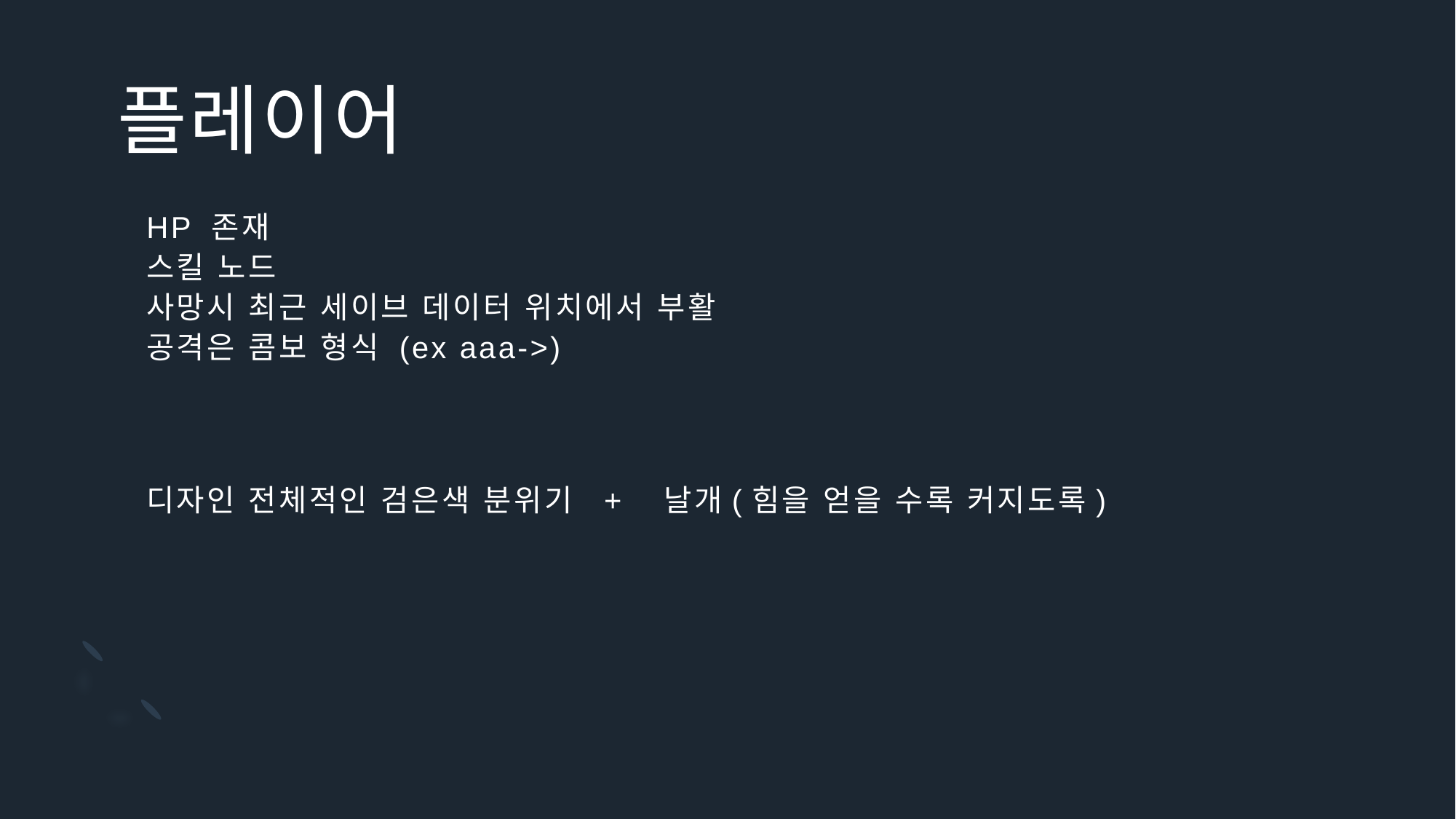

플레이어
# HP 존재 스킬 노드 사망시 최근 세이브 데이터 위치에서 부활 공격은 콤보 형식 (ex aaa->)
디자인 전체적인 검은색 분위기  +   날개(힘을 얻을 수록 커지도록)